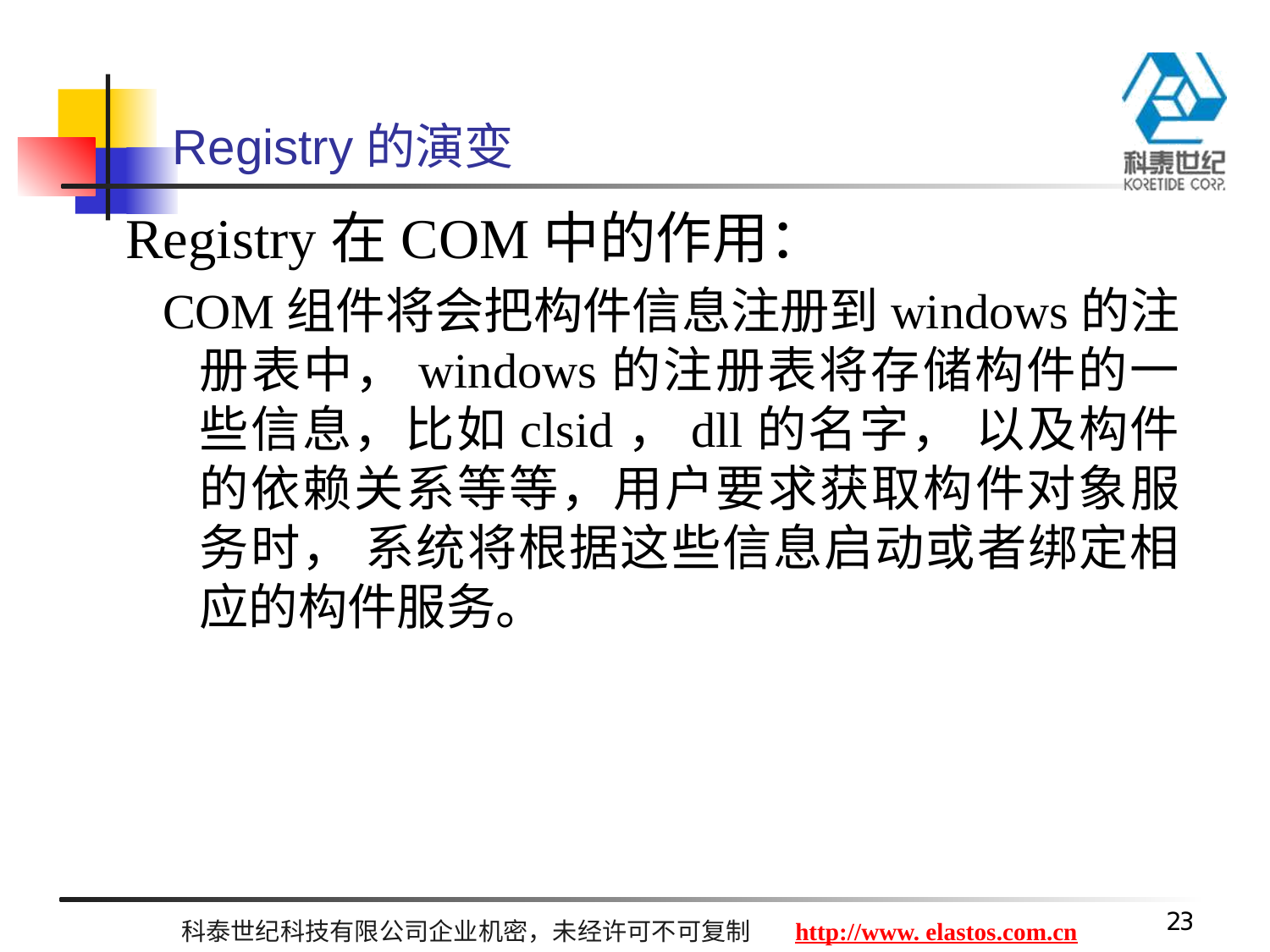

# Registry的演变
Registry在COM中的作用：
   COM组件将会把构件信息注册到windows的注册表中，windows的注册表将存储构件的一些信息，比如clsid，dll的名字， 以及构件的依赖关系等等，用户要求获取构件对象服务时， 系统将根据这些信息启动或者绑定相应的构件服务。

23